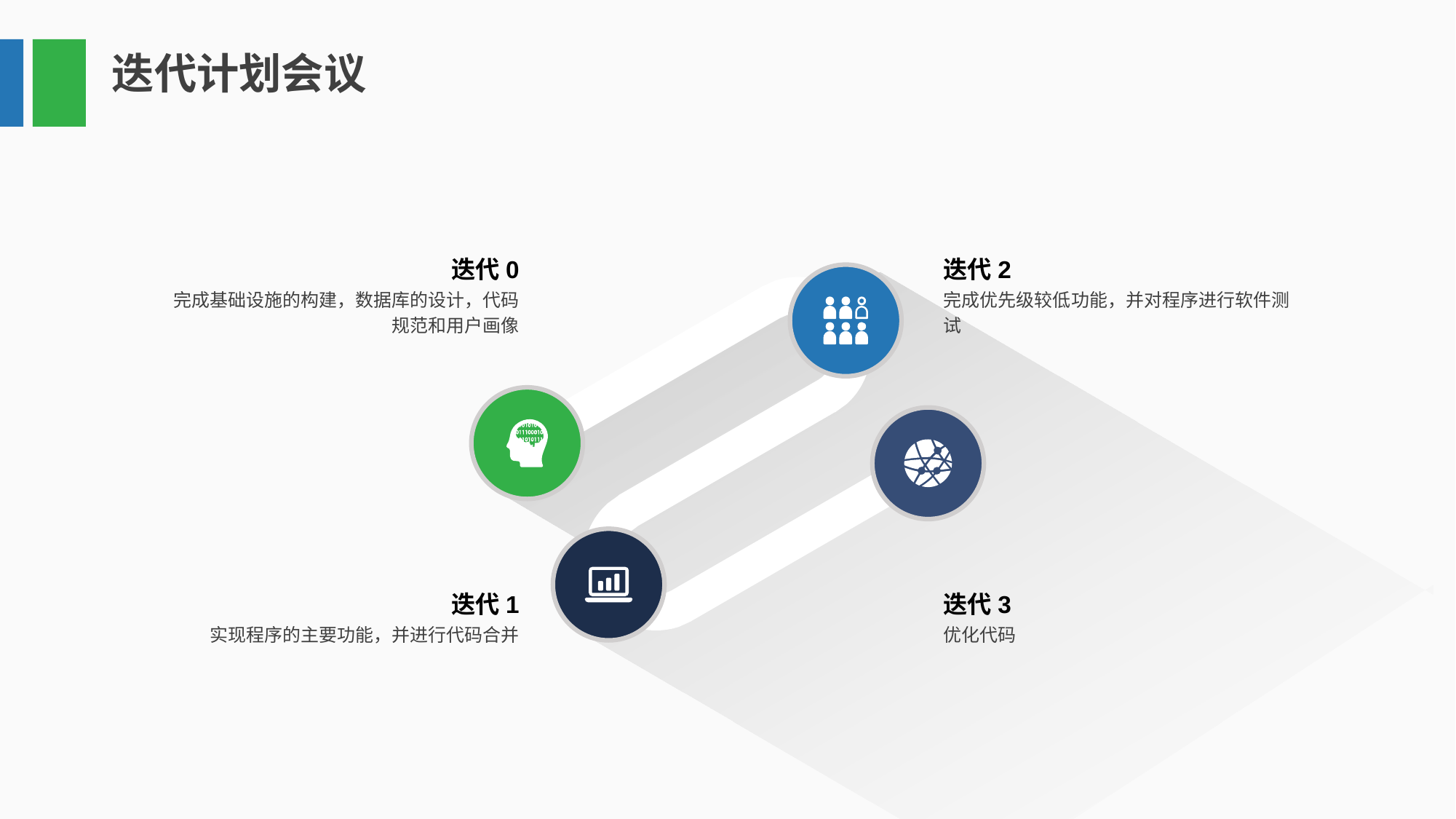

迭代计划会议
迭代0
完成基础设施的构建，数据库的设计，代码规范和用户画像
迭代2
完成优先级较低功能，并对程序进行软件测试

迭代1
实现程序的主要功能，并进行代码合并
迭代3
优化代码